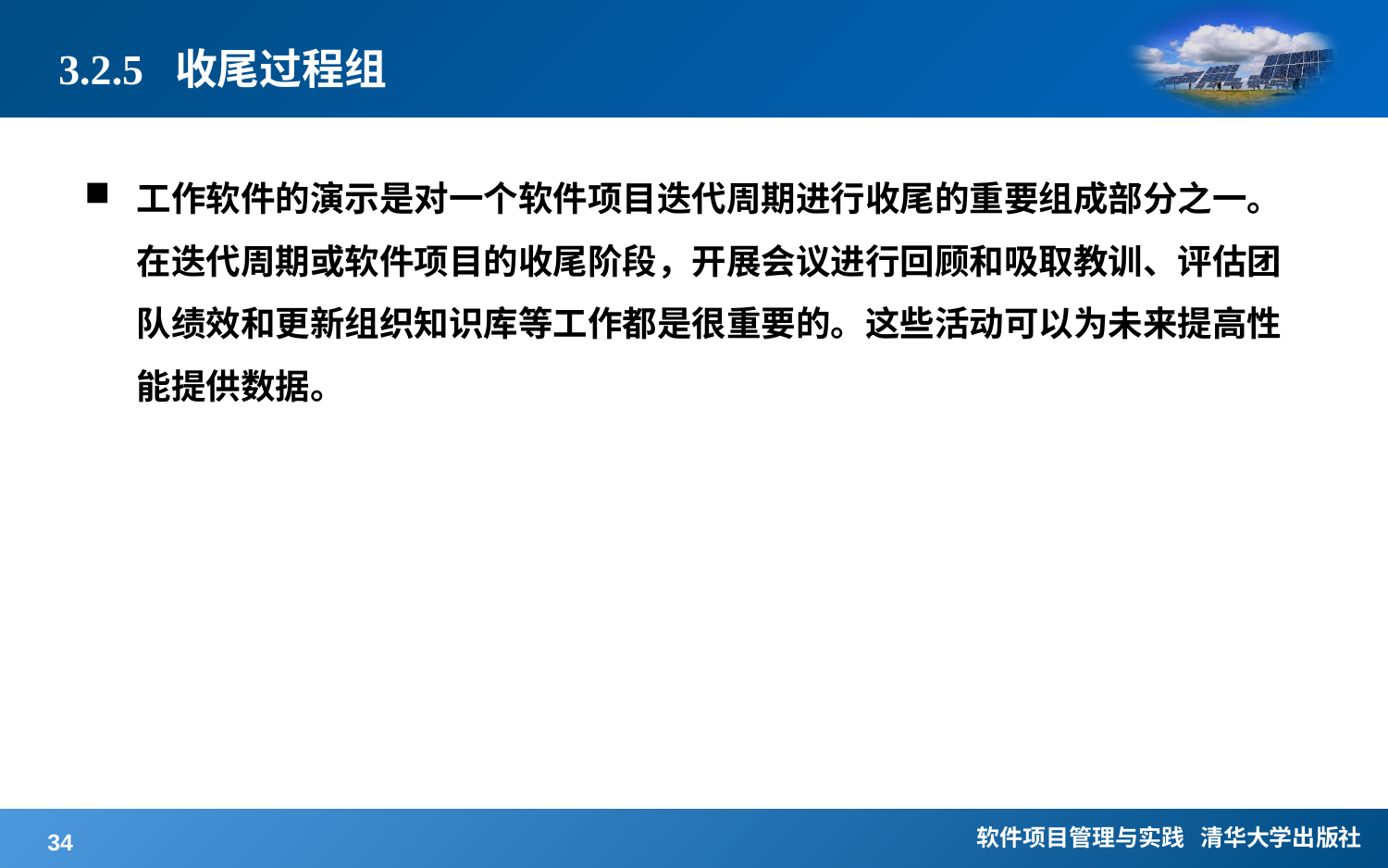

# 3.2.5  收尾过程组
工作软件的演示是对一个软件项目迭代周期进行收尾的重要组成部分之一。在迭代周期或软件项目的收尾阶段，开展会议进行回顾和吸取教训、评估团队绩效和更新组织知识库等工作都是很重要的。这些活动可以为未来提高性能提供数据。